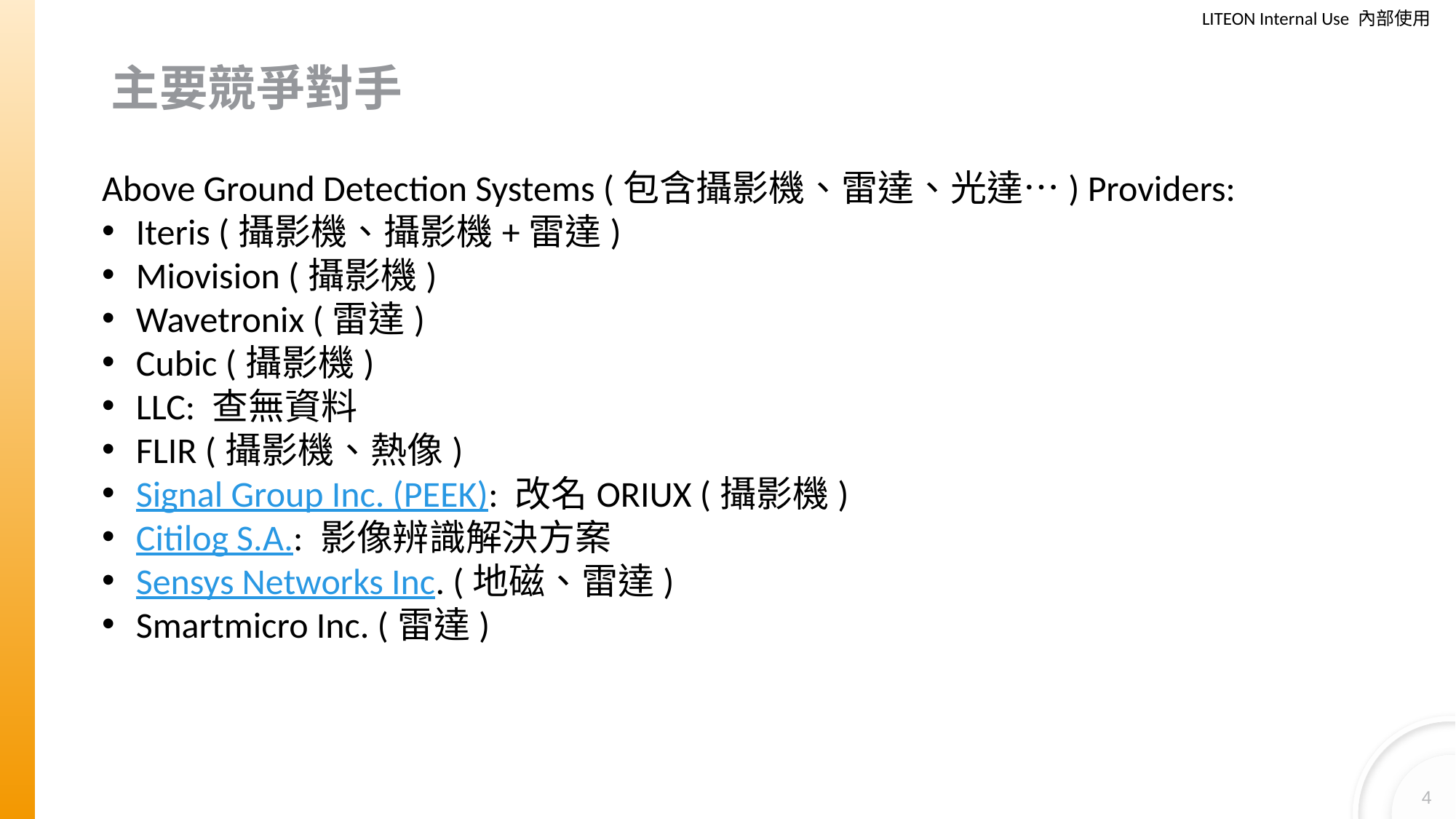

# 主要競爭對手
Above Ground Detection Systems (包含攝影機、雷達、光達…) Providers:
Iteris (攝影機、攝影機+雷達)
Miovision (攝影機)
Wavetronix (雷達)
Cubic (攝影機)
LLC: 查無資料
FLIR (攝影機、熱像)
Signal Group Inc. (PEEK): 改名ORIUX (攝影機)
Citilog S.A.: 影像辨識解決方案
Sensys Networks Inc. (地磁、雷達)
Smartmicro Inc. (雷達)
4